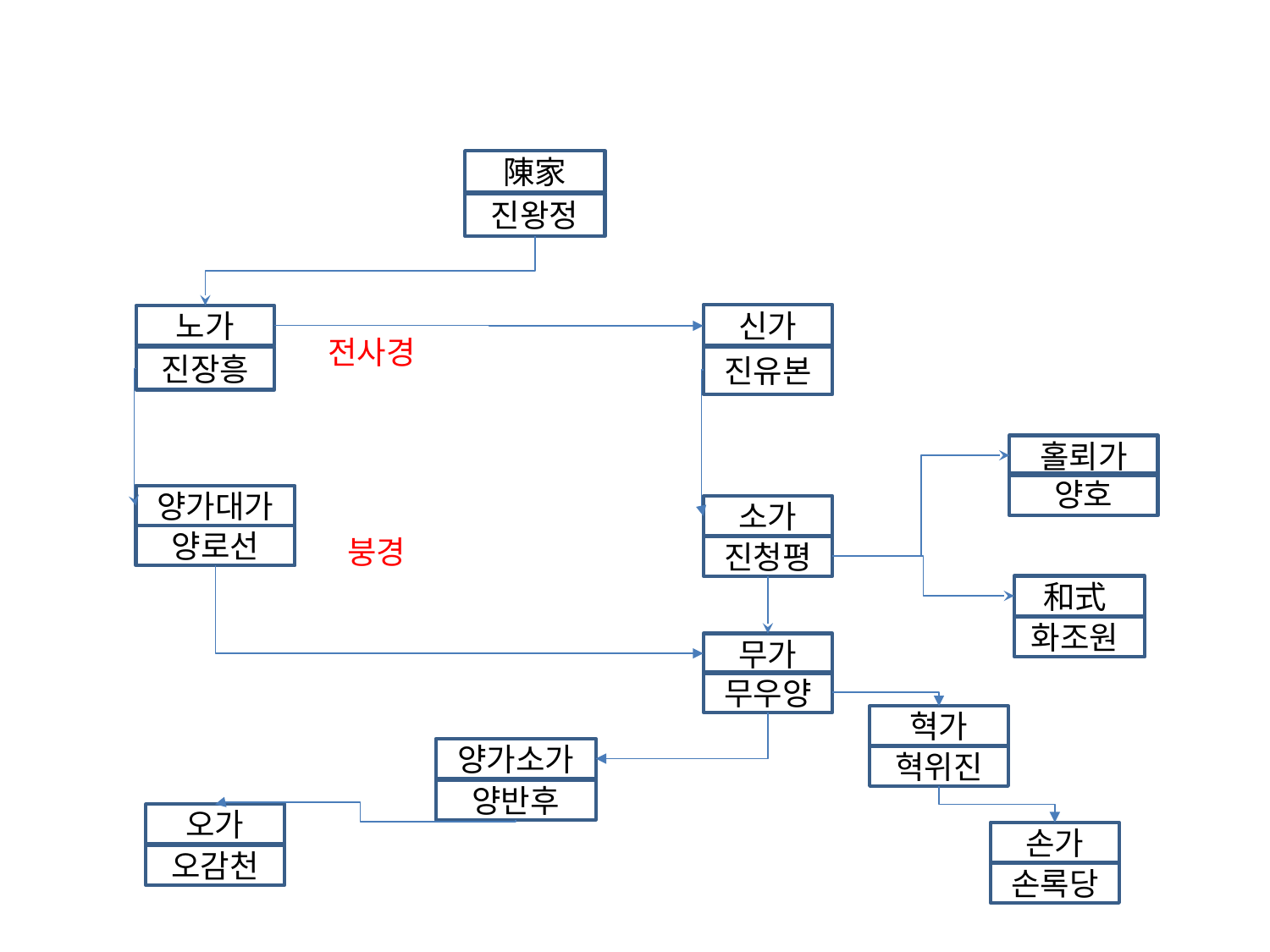

陳家
진왕정
신가
노가
전사경
진유본
진장흥
홀뢰가
양호
양가대가
소가
양로선
붕경
진청평
和式
화조원
무가
무우양
혁가
양가소가
혁위진
양반후
오가
손가
오감천
손록당